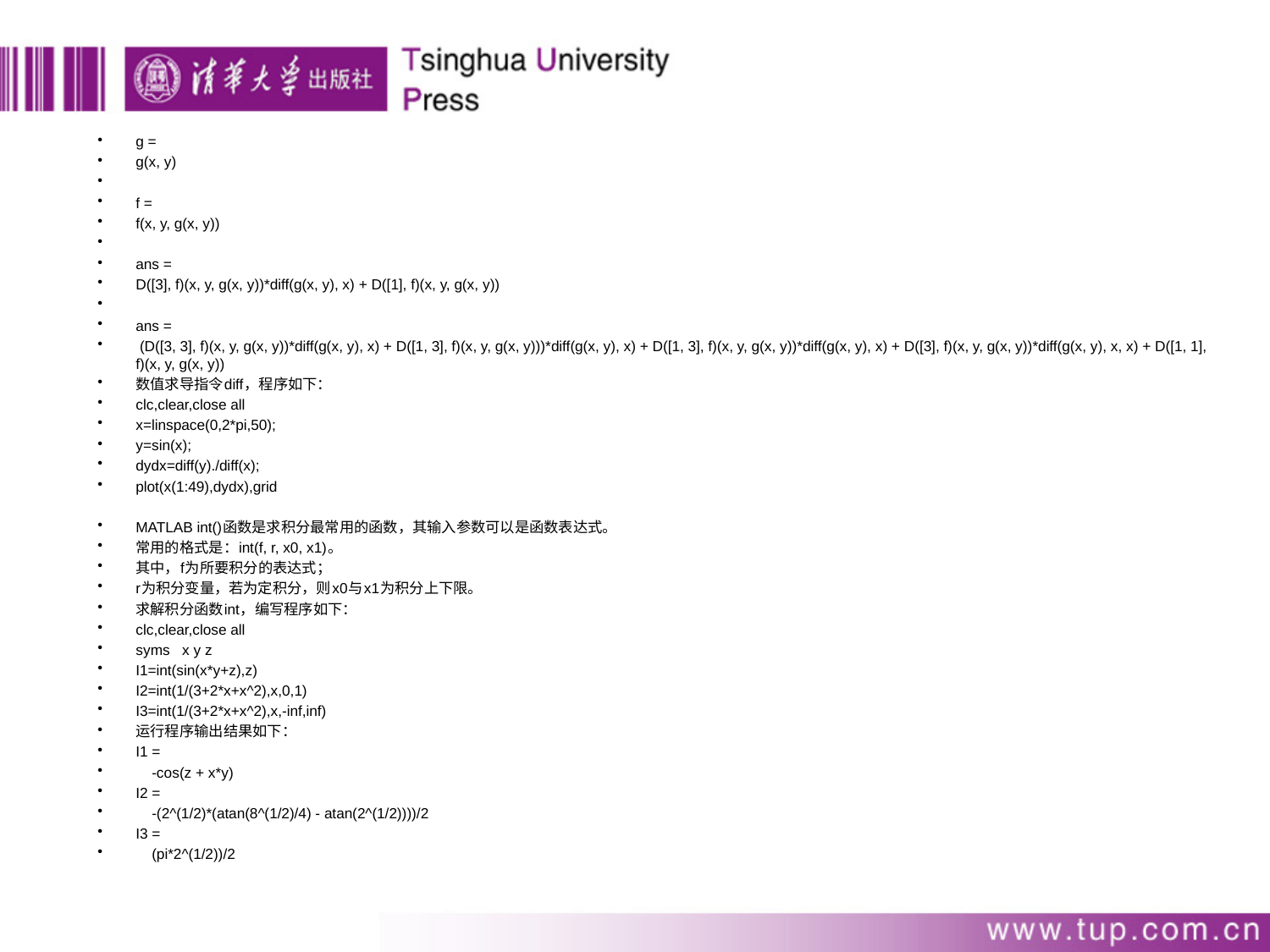

g =
g(x, y)

f =
f(x, y, g(x, y))

ans =
D([3], f)(x, y, g(x, y))*diff(g(x, y), x) + D([1], f)(x, y, g(x, y))

ans =
 (D([3, 3], f)(x, y, g(x, y))*diff(g(x, y), x) + D([1, 3], f)(x, y, g(x, y)))*diff(g(x, y), x) + D([1, 3], f)(x, y, g(x, y))*diff(g(x, y), x) + D([3], f)(x, y, g(x, y))*diff(g(x, y), x, x) + D([1, 1], f)(x, y, g(x, y))
数值求导指令diff，程序如下：
clc,clear,close all
x=linspace(0,2*pi,50);
y=sin(x);
dydx=diff(y)./diff(x);
plot(x(1:49),dydx),grid

MATLAB int()函数是求积分最常用的函数，其输入参数可以是函数表达式。
常用的格式是：int(f, r, x0, x1)。
其中，f为所要积分的表达式；
r为积分变量，若为定积分，则x0与x1为积分上下限。
求解积分函数int，编写程序如下：
clc,clear,close all
syms   x y z
I1=int(sin(x*y+z),z)
I2=int(1/(3+2*x+x^2),x,0,1)
I3=int(1/(3+2*x+x^2),x,-inf,inf)
运行程序输出结果如下：
I1 =
    -cos(z + x*y)
I2 =
    -(2^(1/2)*(atan(8^(1/2)/4) - atan(2^(1/2))))/2
I3 =
    (pi*2^(1/2))/2